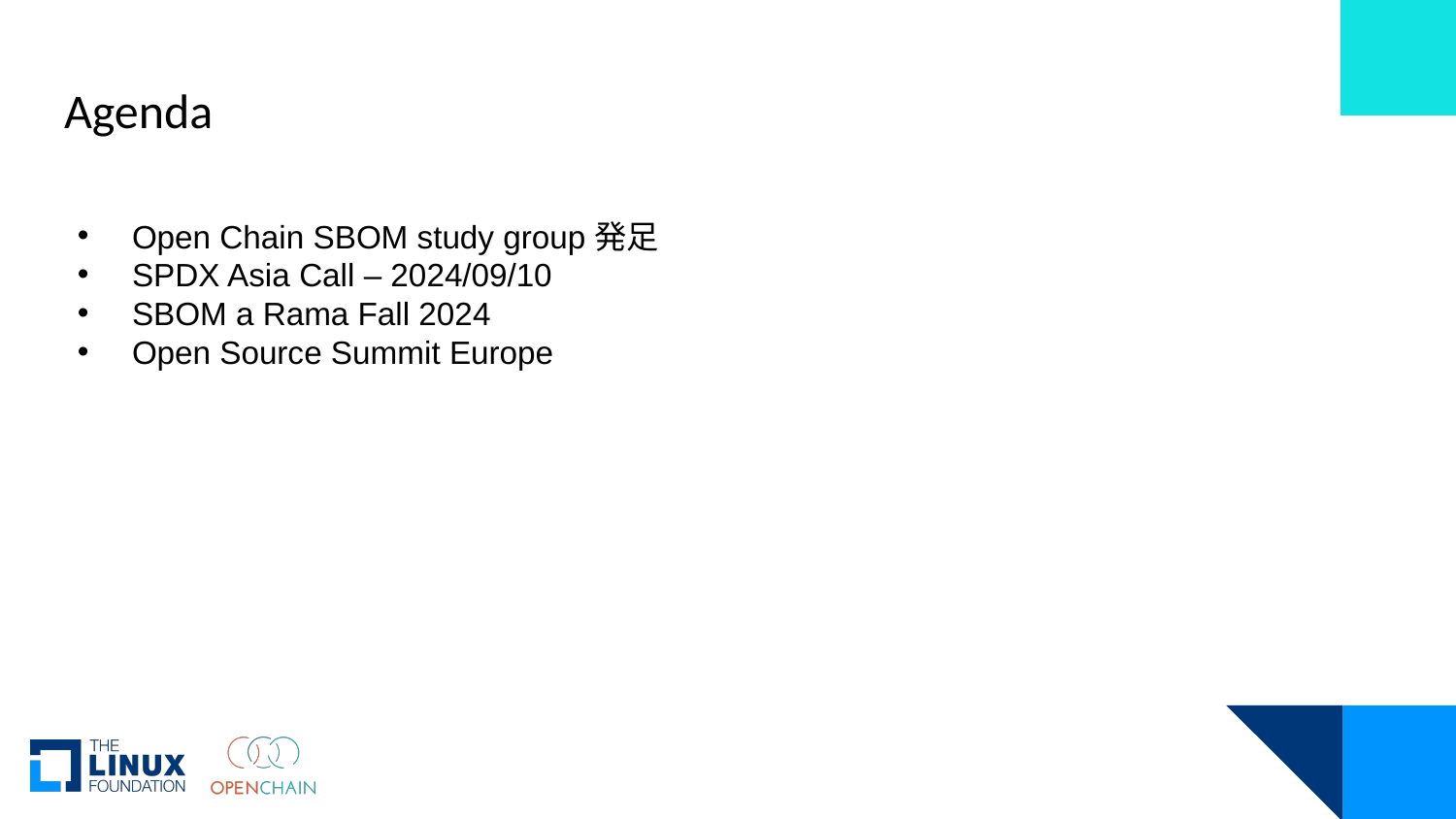

# Agenda
Open Chain SBOM study group発足
SPDX Asia Call – 2024/09/10
SBOM a Rama Fall 2024
Open Source Summit Europe